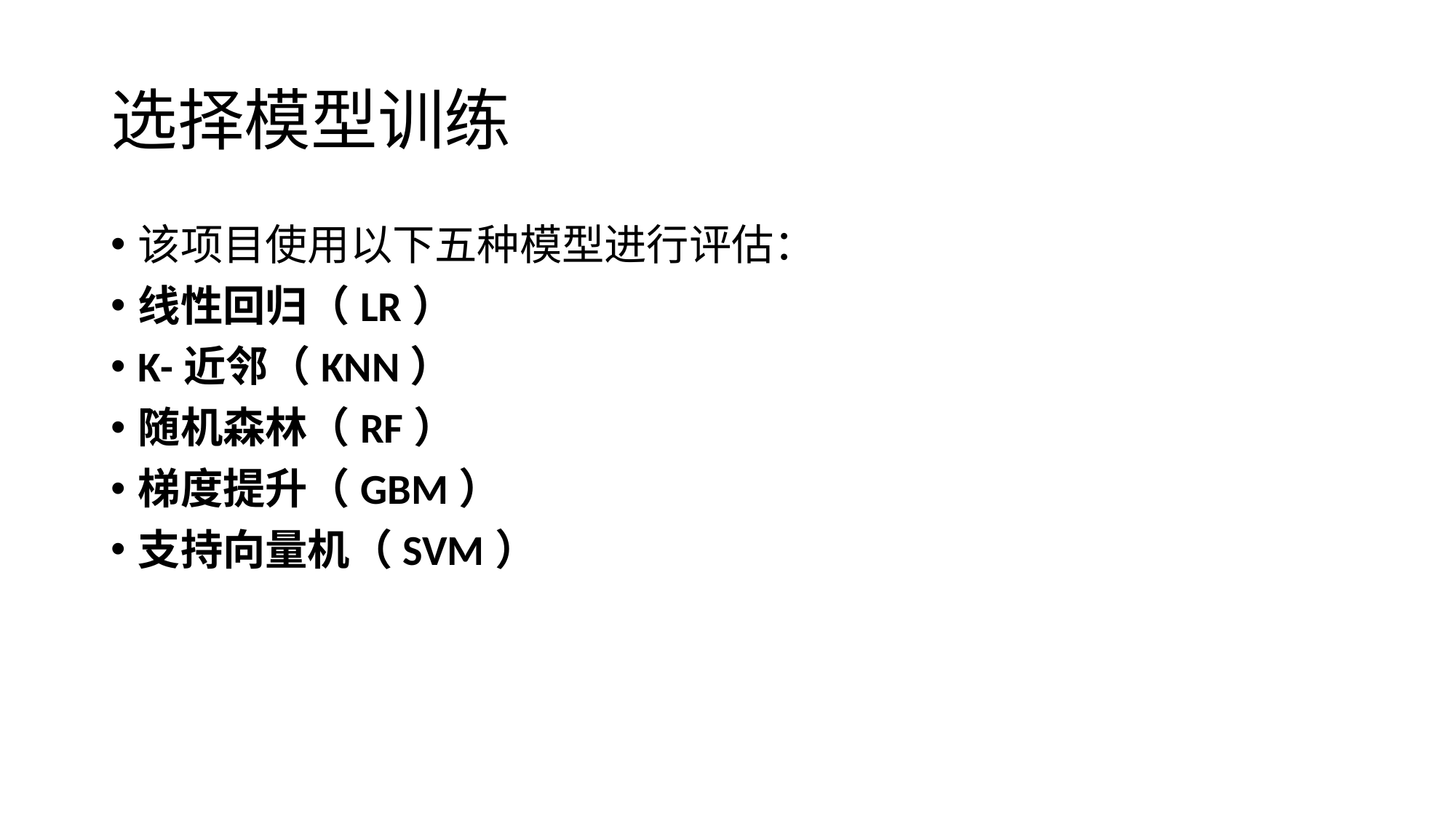

# 选择模型训练
该项目使用以下五种模型进行评估：
线性回归（LR）
K-近邻（KNN）
随机森林（RF）
梯度提升（GBM）
支持向量机（SVM）